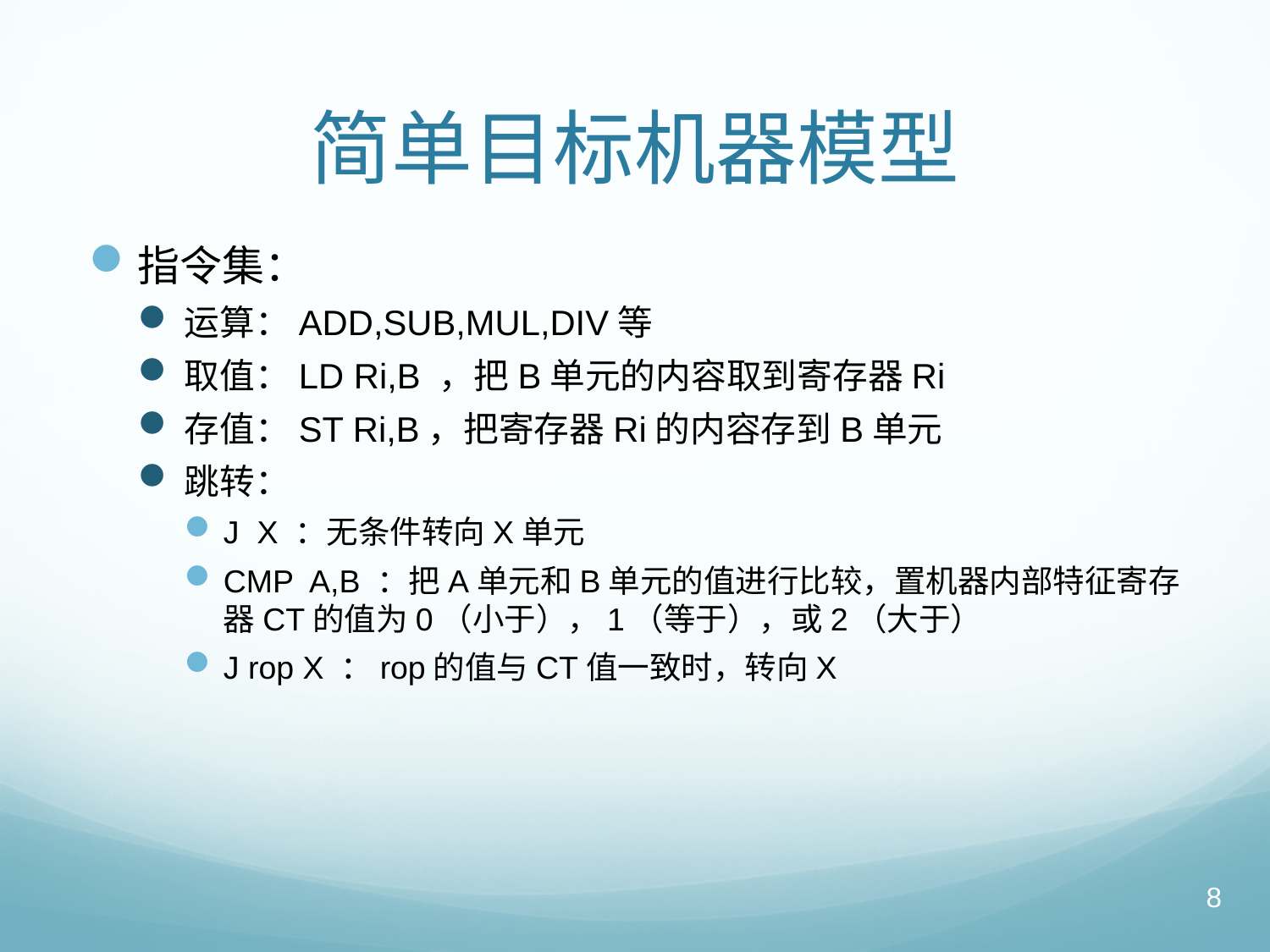

# 简单目标机器模型
指令集：
运算：ADD,SUB,MUL,DIV等
取值：LD Ri,B ，把B单元的内容取到寄存器Ri
存值：ST Ri,B，把寄存器Ri的内容存到B单元
跳转：
J  X ：无条件转向X单元
CMP  A,B ：把A单元和B单元的值进行比较，置机器内部特征寄存器CT的值为0（小于），1（等于），或2（大于）
J rop X ：rop的值与CT值一致时，转向X

8